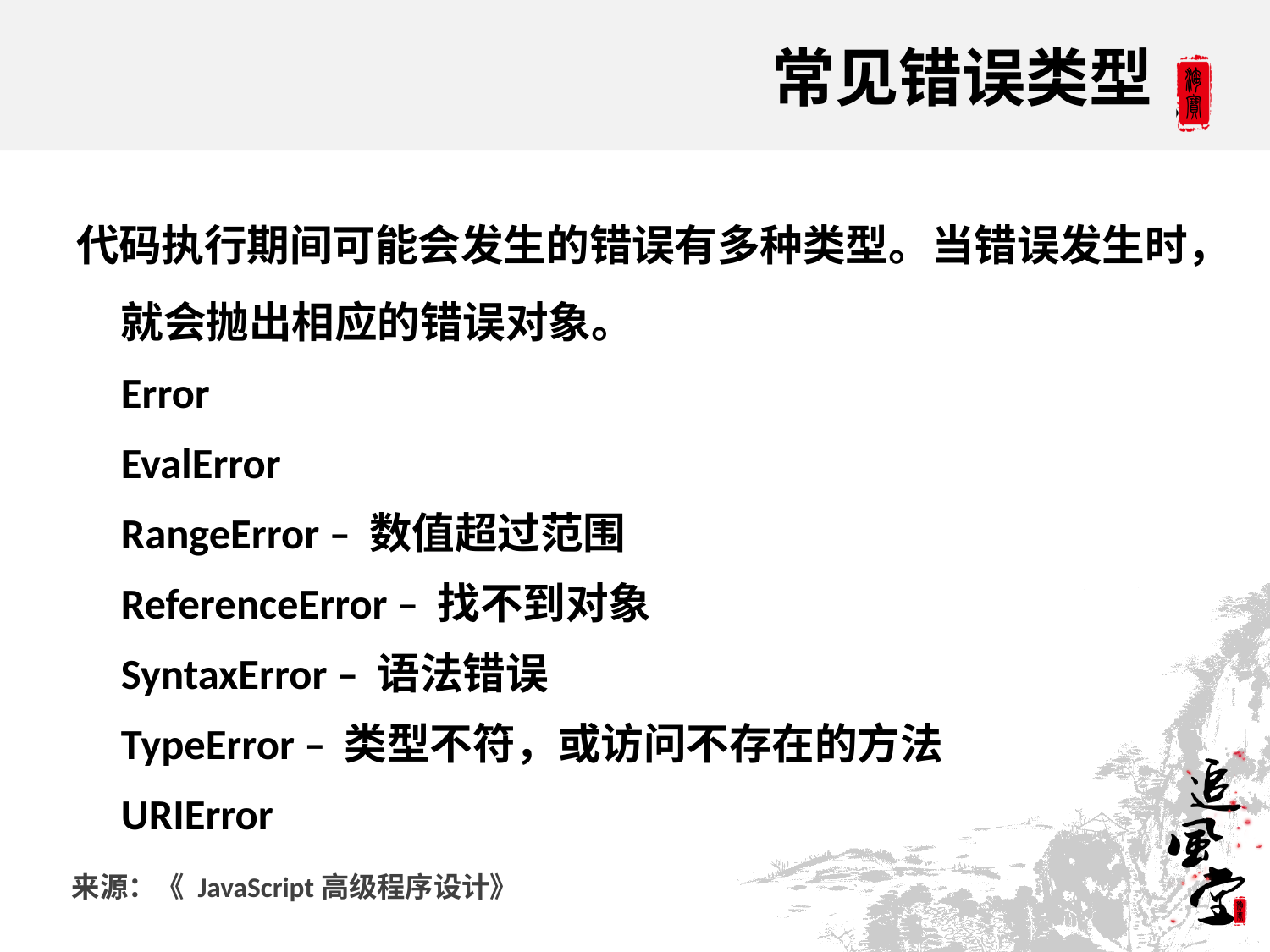

# 常见错误类型
代码执行期间可能会发生的错误有多种类型。当错误发生时，就会抛出相应的错误对象。
	Error
	EvalError
	RangeError – 数值超过范围
	ReferenceError – 找不到对象
	SyntaxError – 语法错误
	TypeError – 类型不符，或访问不存在的方法
	URIError
来源：《 JavaScript高级程序设计》